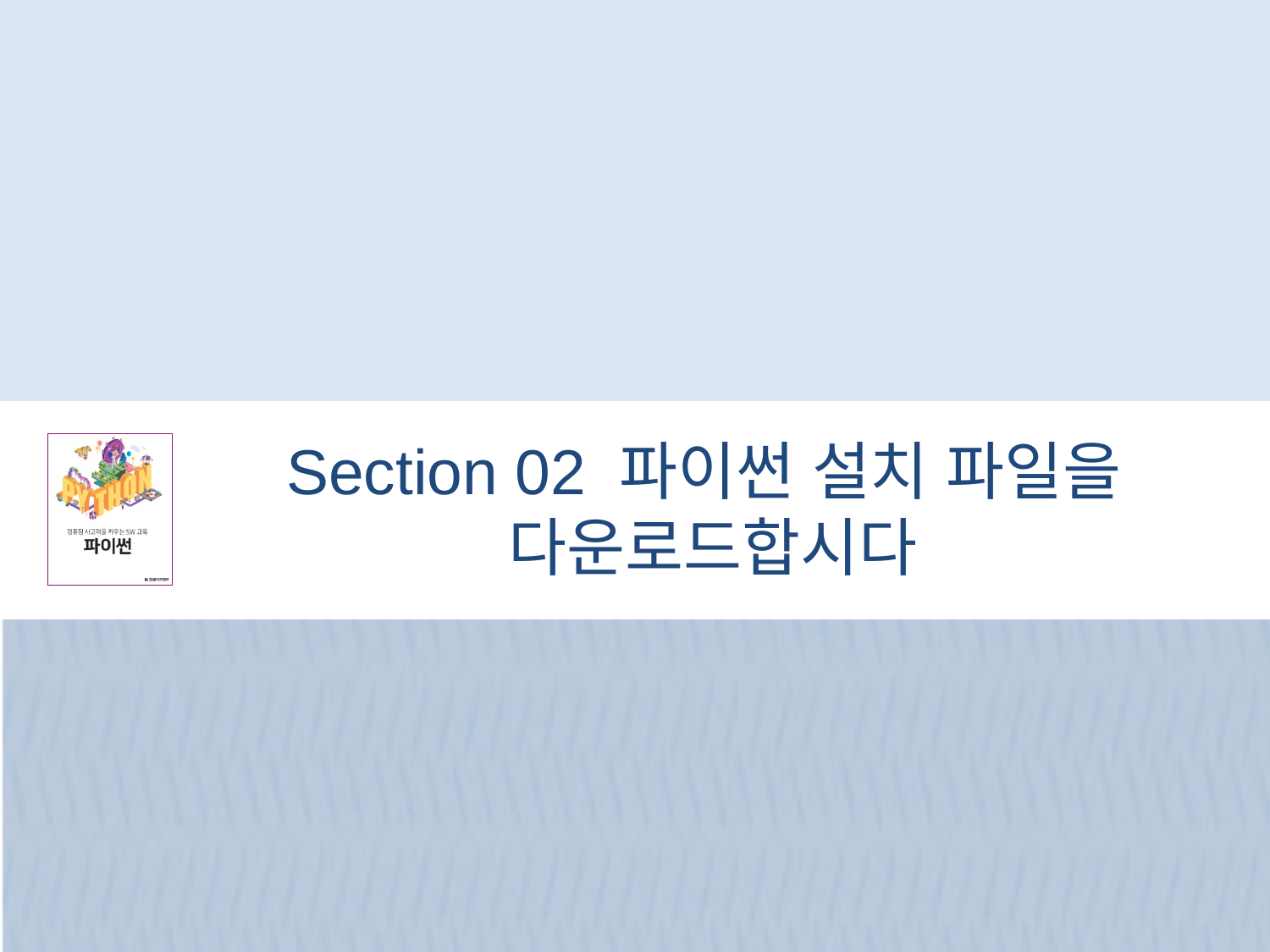

# Section 02 파이썬 설치 파일을 다운로드합시다